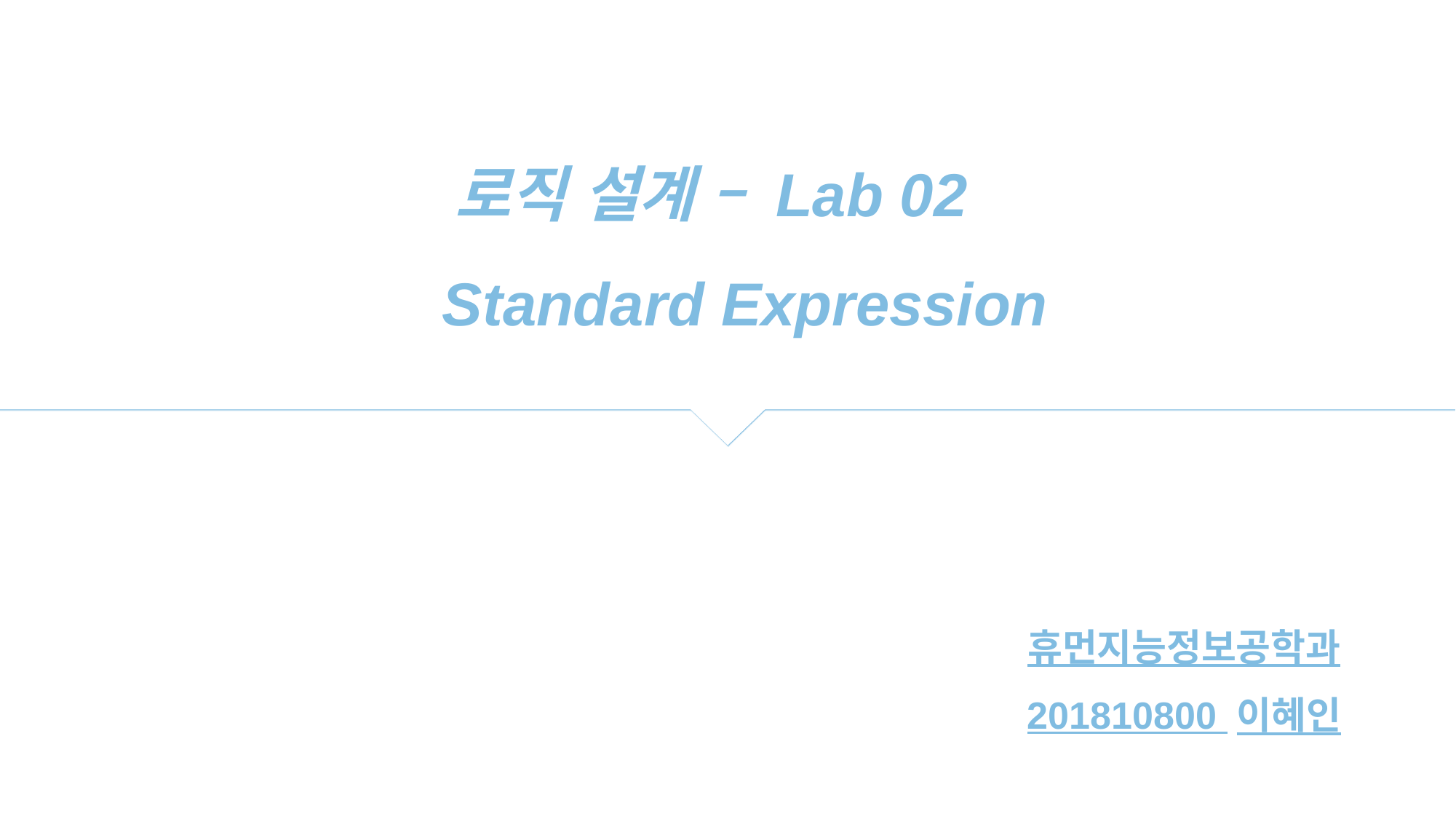

로직 설계 – Lab 02
    Standard Expression

경영학과
휴먼지능정보공학과 201810800 이혜인
20123456